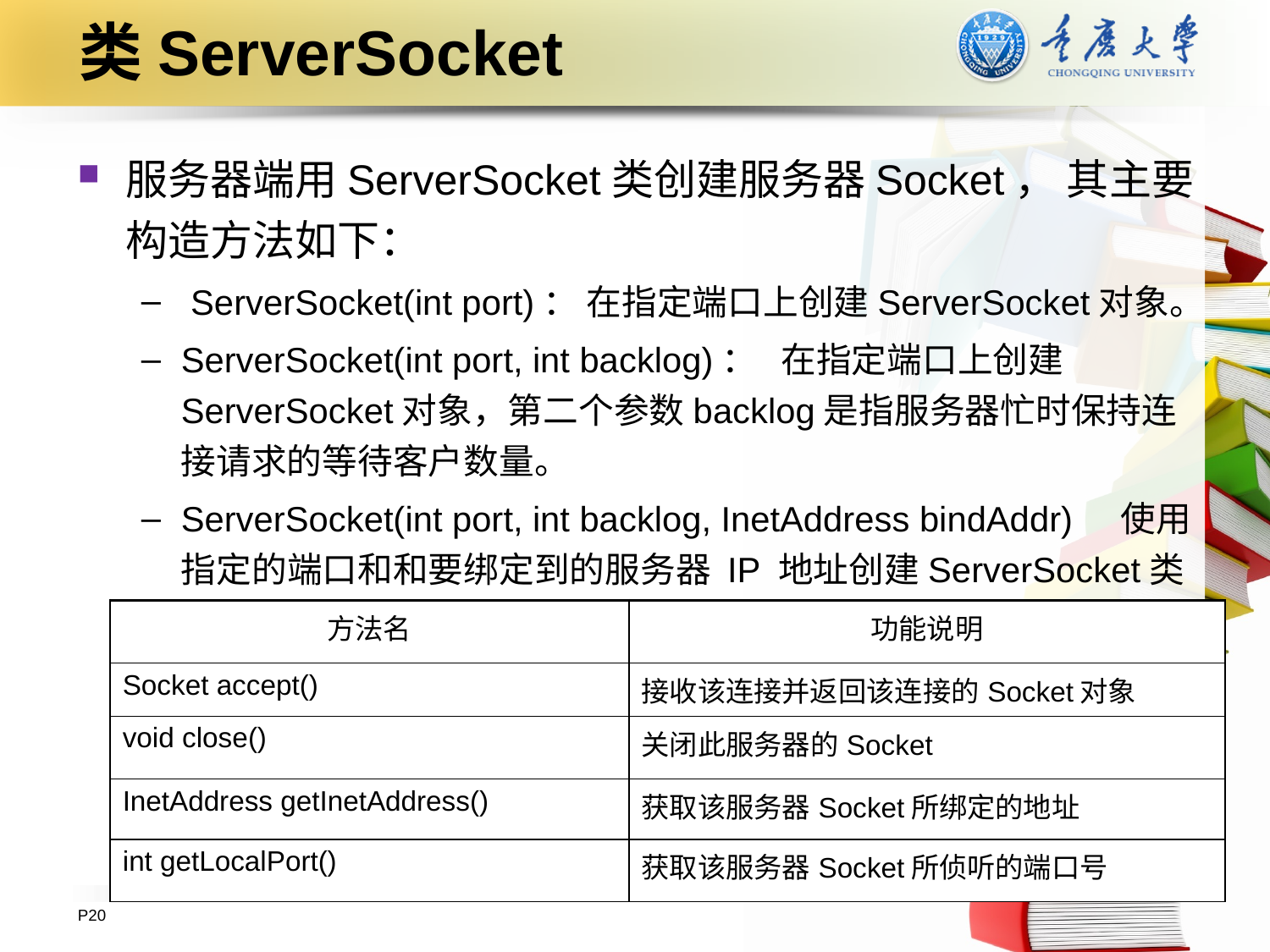

# 类ServerSocket
服务器端用ServerSocket类创建服务器Socket， 其主要构造方法如下：
 ServerSocket(int port)： 在指定端口上创建ServerSocket对象。
ServerSocket(int port, int backlog)：   在指定端口上创建ServerSocket对象，第二个参数backlog是指服务器忙时保持连接请求的等待客户数量。
ServerSocket(int port, int backlog, InetAddress bindAddr)    使用指定的端口和和要绑定到的服务器 IP 地址创建ServerSocket类对象。

| 方法名 | 功能说明 |
| --- | --- |
| Socket accept() | 接收该连接并返回该连接的Socket对象 |
| void close() | 关闭此服务器的Socket |
| InetAddress getInetAddress() | 获取该服务器Socket所绑定的地址 |
| int getLocalPort() | 获取该服务器Socket所侦听的端口号 |
P20